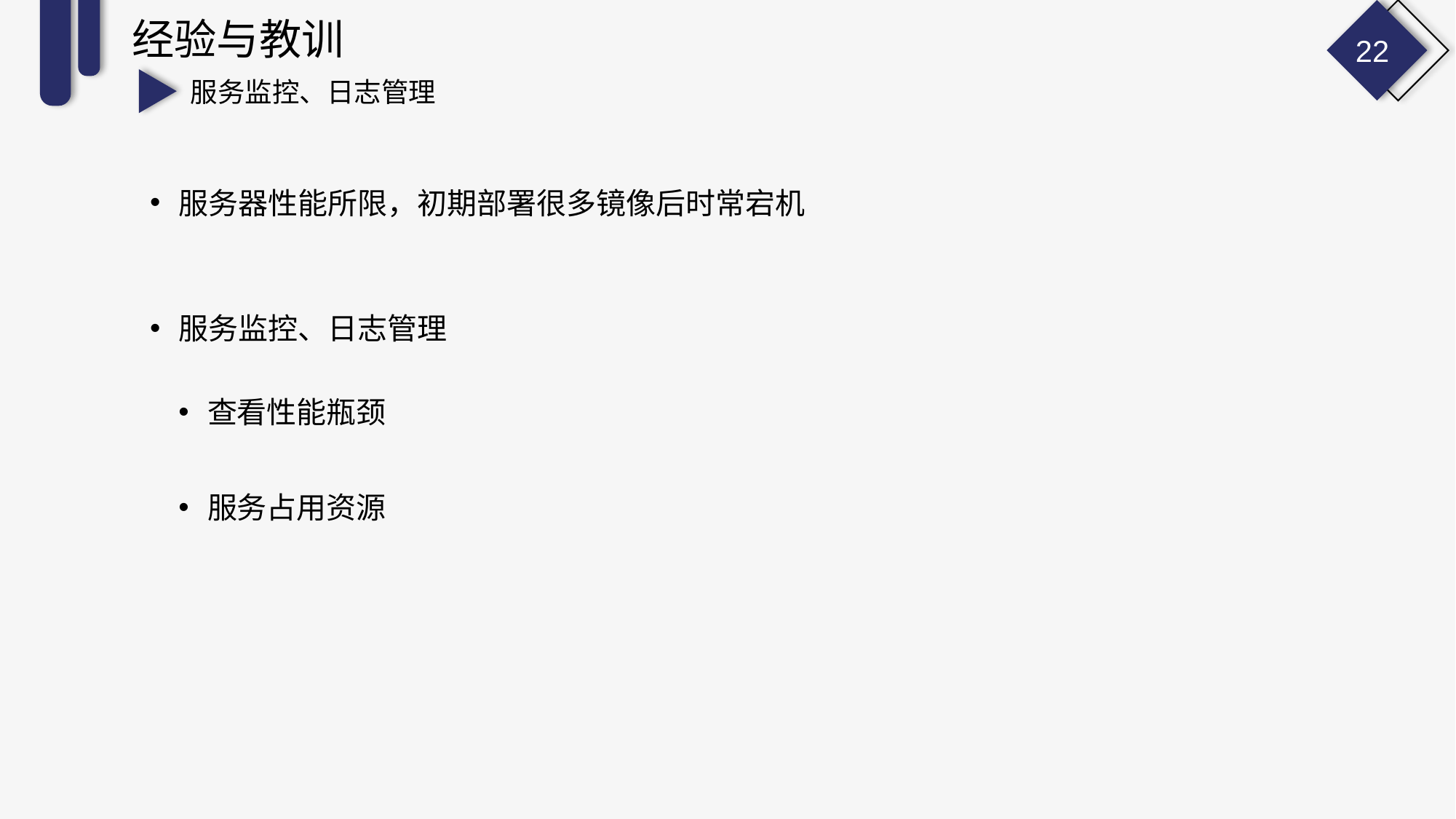

经验与教训

22
服务监控、日志管理

服务器性能所限，初期部署很多镜像后时常宕机

服务监控、日志管理

查看性能瓶颈

服务占用资源